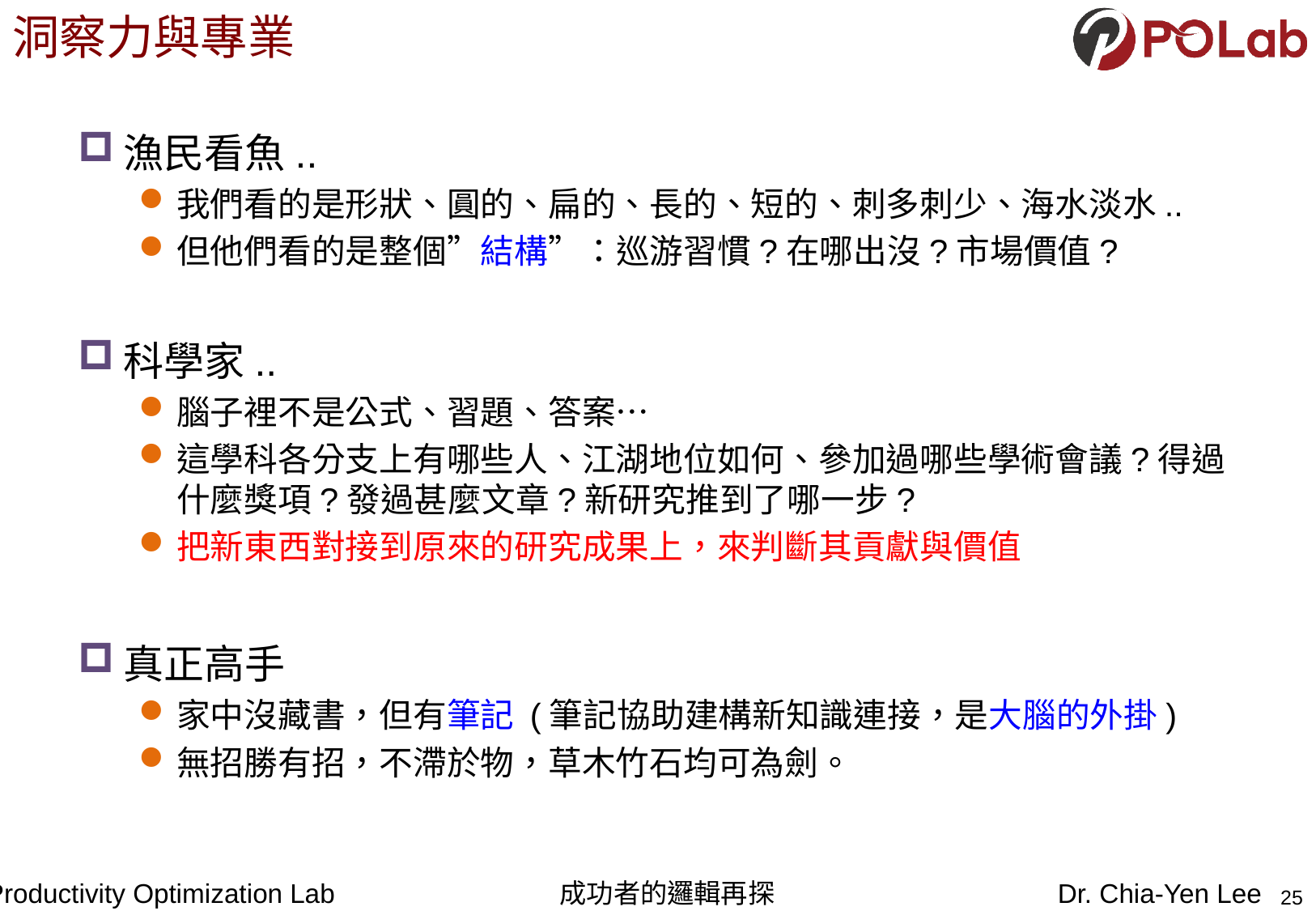

# 洞察力與專業
漁民看魚..
我們看的是形狀、圓的、扁的、長的、短的、刺多刺少、海水淡水..
但他們看的是整個”結構”：巡游習慣?在哪出沒?市場價值?

科學家..
腦子裡不是公式、習題、答案…
這學科各分支上有哪些人、江湖地位如何、參加過哪些學術會議?得過什麼獎項?發過甚麼文章?新研究推到了哪一步?
把新東西對接到原來的研究成果上，來判斷其貢獻與價值

真正高手
家中沒藏書，但有筆記 (筆記協助建構新知識連接，是大腦的外掛)
無招勝有招，不滯於物，草木竹石均可為劍。
25